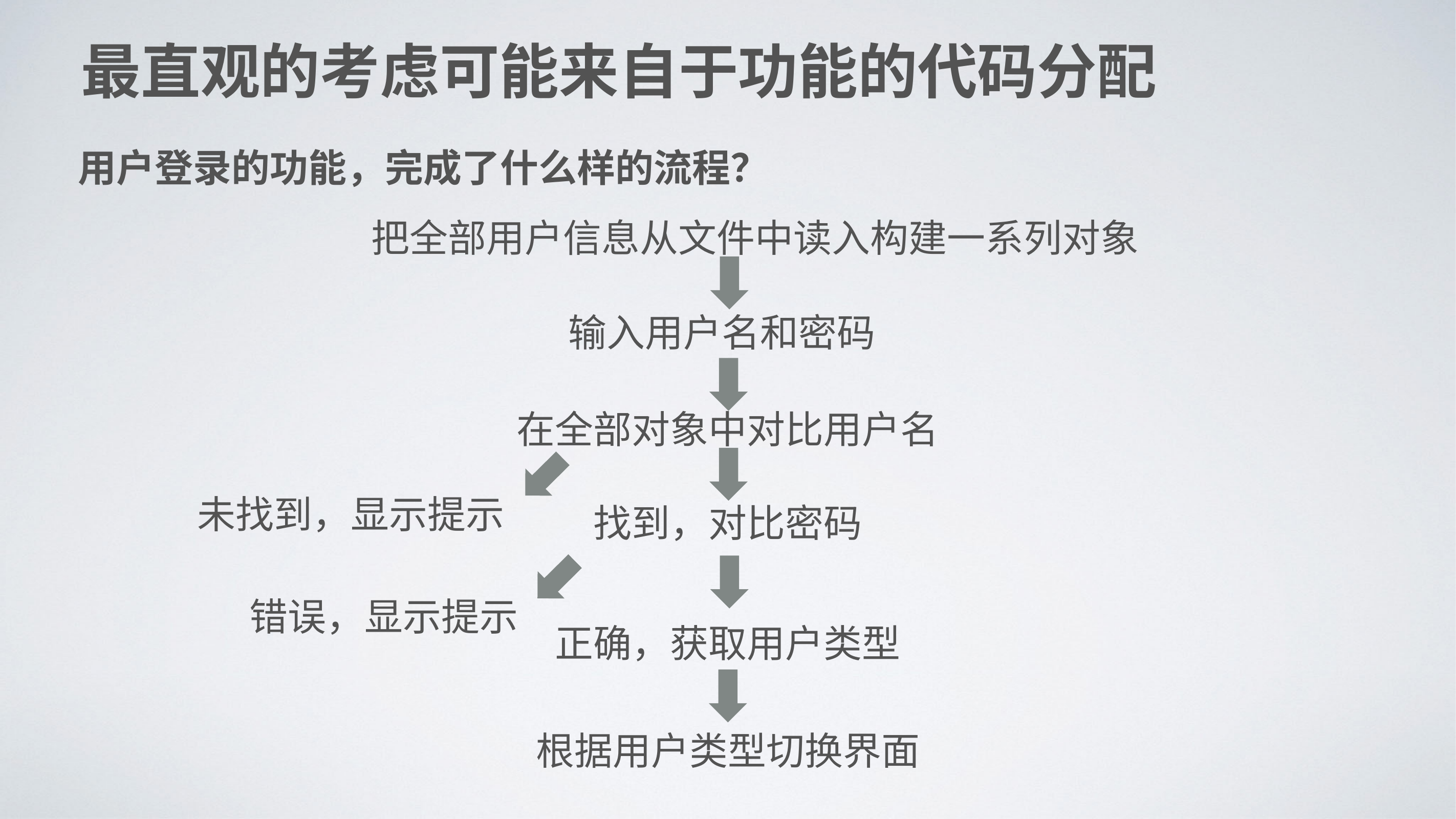

最直观的考虑可能来自于功能的代码分配
用户登录的功能，完成了什么样的流程？
把全部用户信息从文件中读入构建一系列对象

输入用户名和密码

在全部对象中对比用户名

未找到，显示提示
找到，对比密码

错误，显示提示
正确，获取用户类型

根据用户类型切换界面